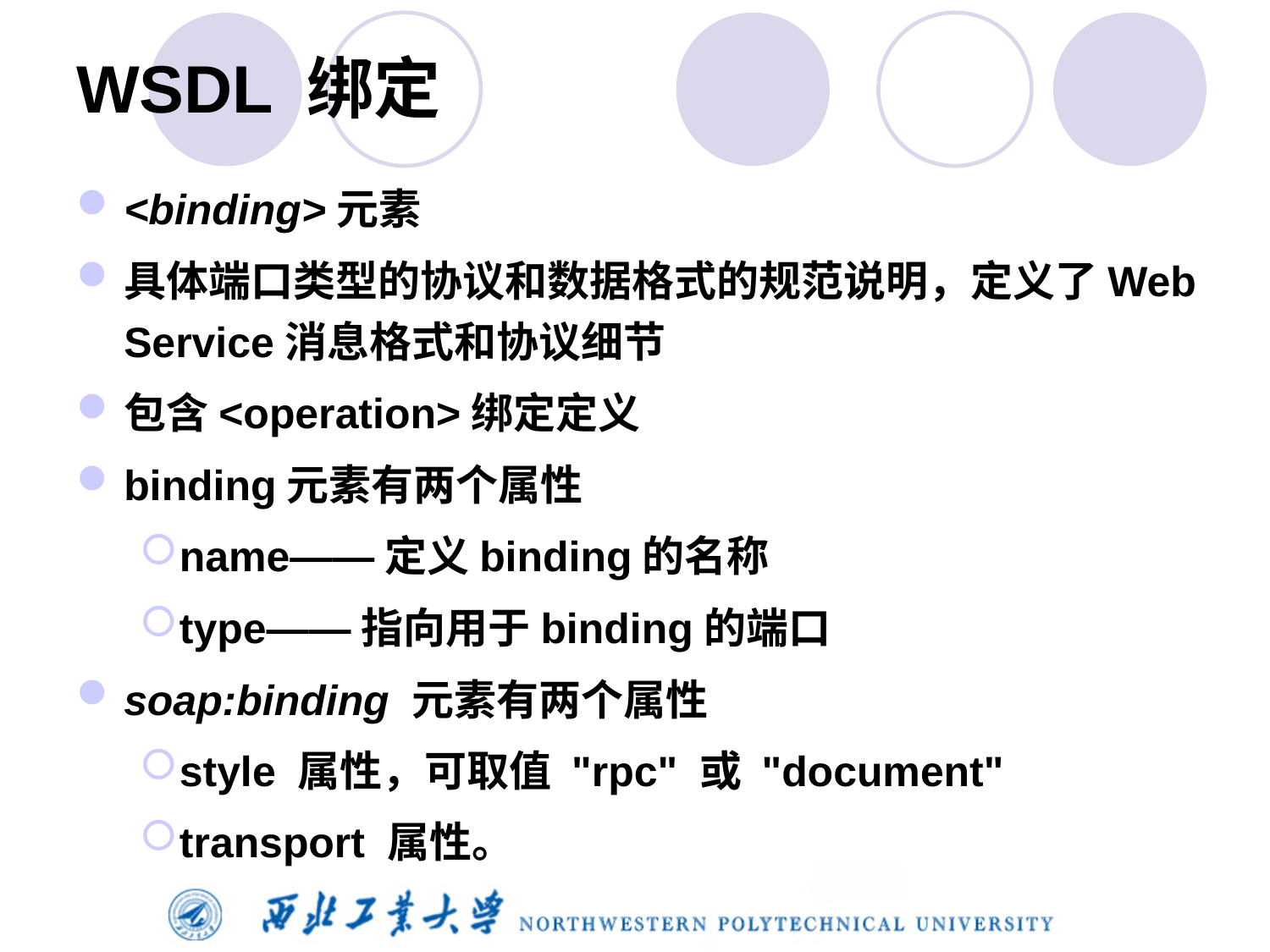

# WSDL 绑定
<binding>元素
具体端口类型的协议和数据格式的规范说明，定义了Web Service消息格式和协议细节
包含<operation>绑定定义
binding元素有两个属性
name——定义binding的名称
type——指向用于binding的端口
soap:binding 元素有两个属性
style 属性，可取值 "rpc" 或 "document"
transport 属性。